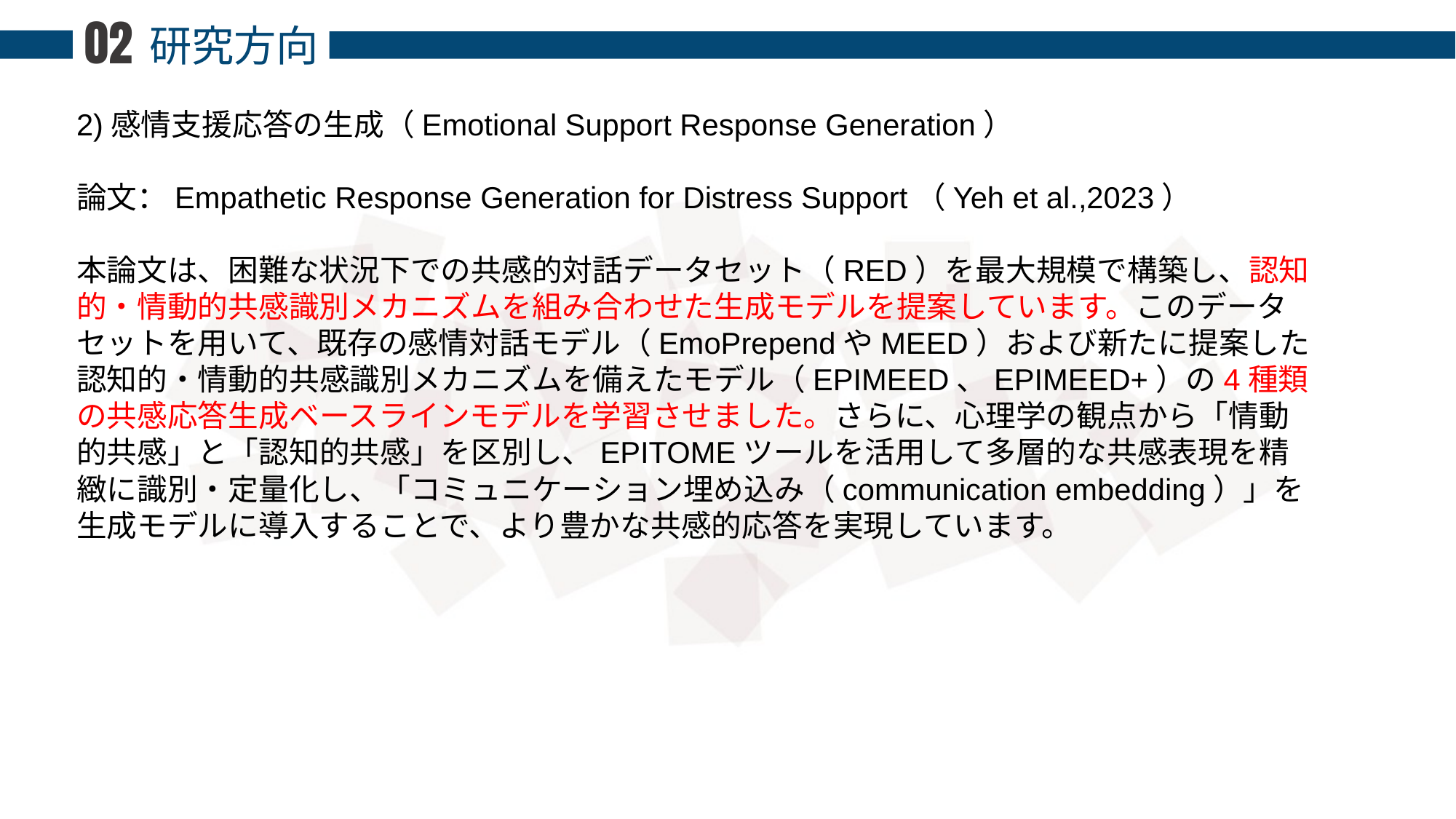

02
研究方向

2)感情支援応答の生成（Emotional Support Response Generation）

論文：Empathetic Response Generation for Distress Support（Yeh et al.,2023）

本論文は、困難な状況下での共感的対話データセット（RED）を最大規模で構築し、認知的・情動的共感識別メカニズムを組み合わせた生成モデルを提案しています。このデータセットを用いて、既存の感情対話モデル（EmoPrependやMEED）および新たに提案した認知的・情動的共感識別メカニズムを備えたモデル（EPIMEED、EPIMEED+）の4種類の共感応答生成ベースラインモデルを学習させました。さらに、心理学の観点から「情動的共感」と「認知的共感」を区別し、EPITOMEツールを活用して多層的な共感表現を精緻に識別・定量化し、「コミュニケーション埋め込み（communication embedding）」を生成モデルに導入することで、より豊かな共感的応答を実現しています。